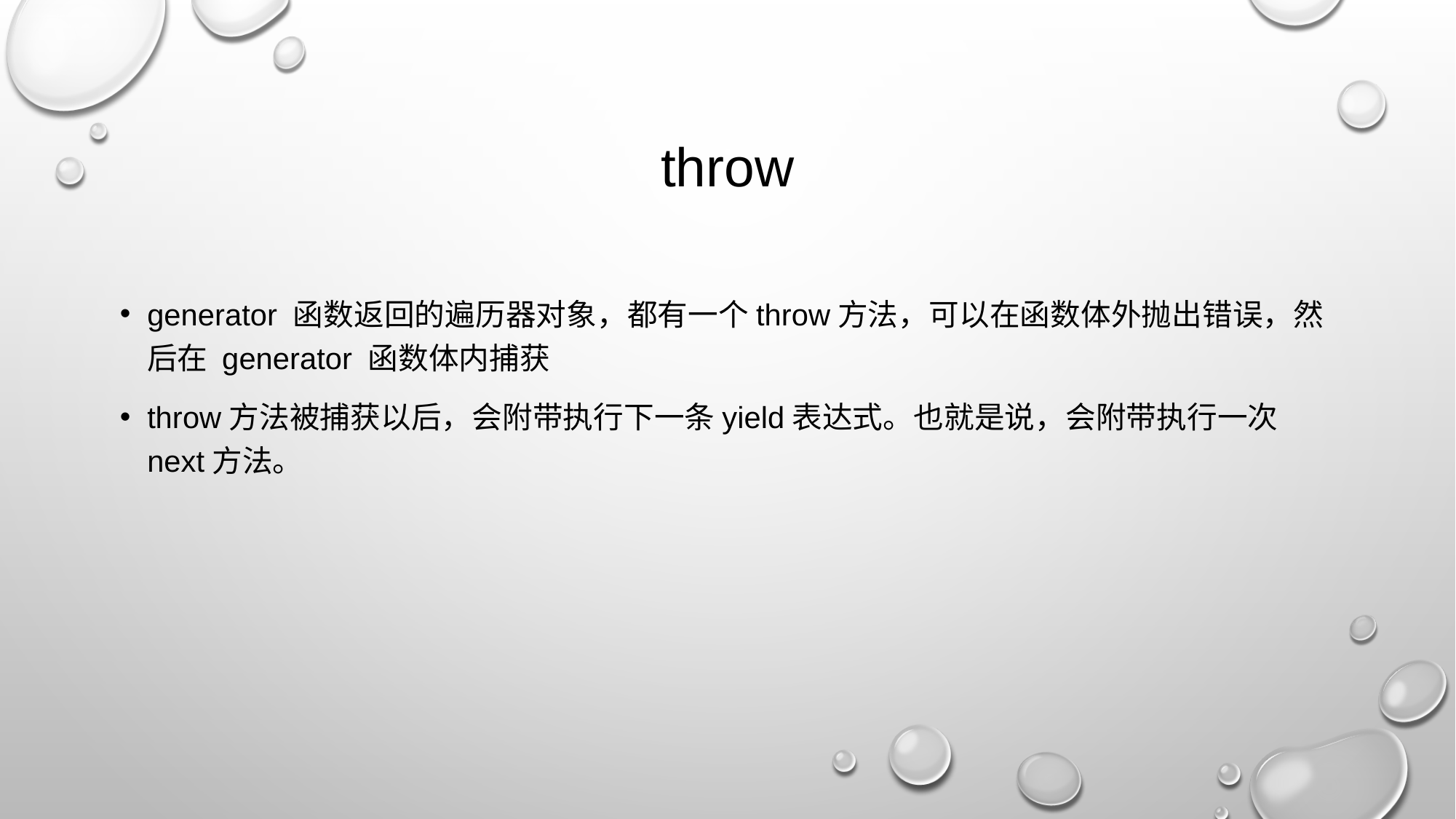

# throw
generator 函数返回的遍历器对象，都有一个throw方法，可以在函数体外抛出错误，然后在 generator 函数体内捕获
throw方法被捕获以后，会附带执行下一条yield表达式。也就是说，会附带执行一次next方法。